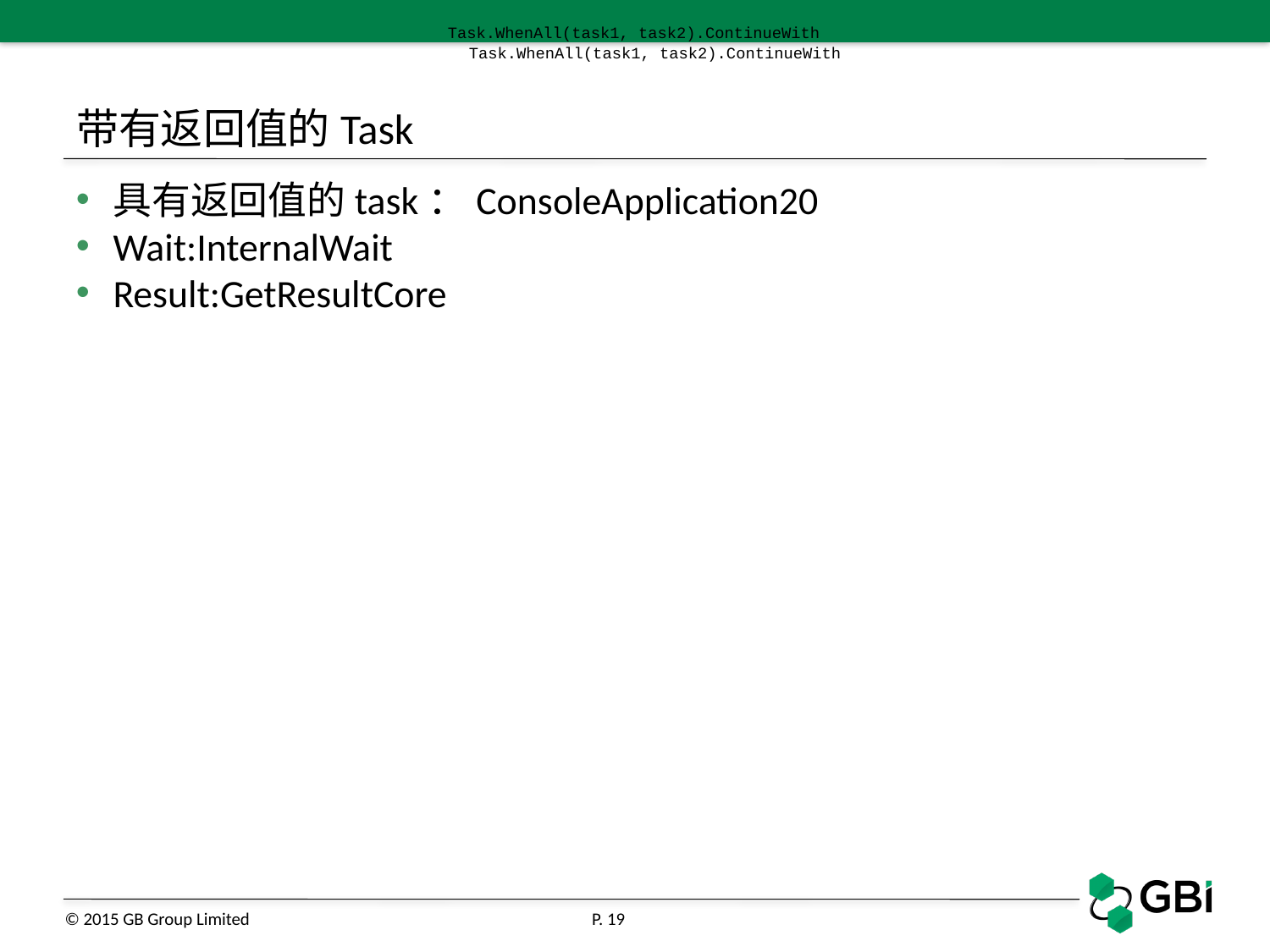

Task.WhenAll(task1, task2).ContinueWith
Task.WhenAll(task1, task2).ContinueWith
# 带有返回值的Task
具有返回值的task：ConsoleApplication20
Wait:InternalWait
Result:GetResultCore